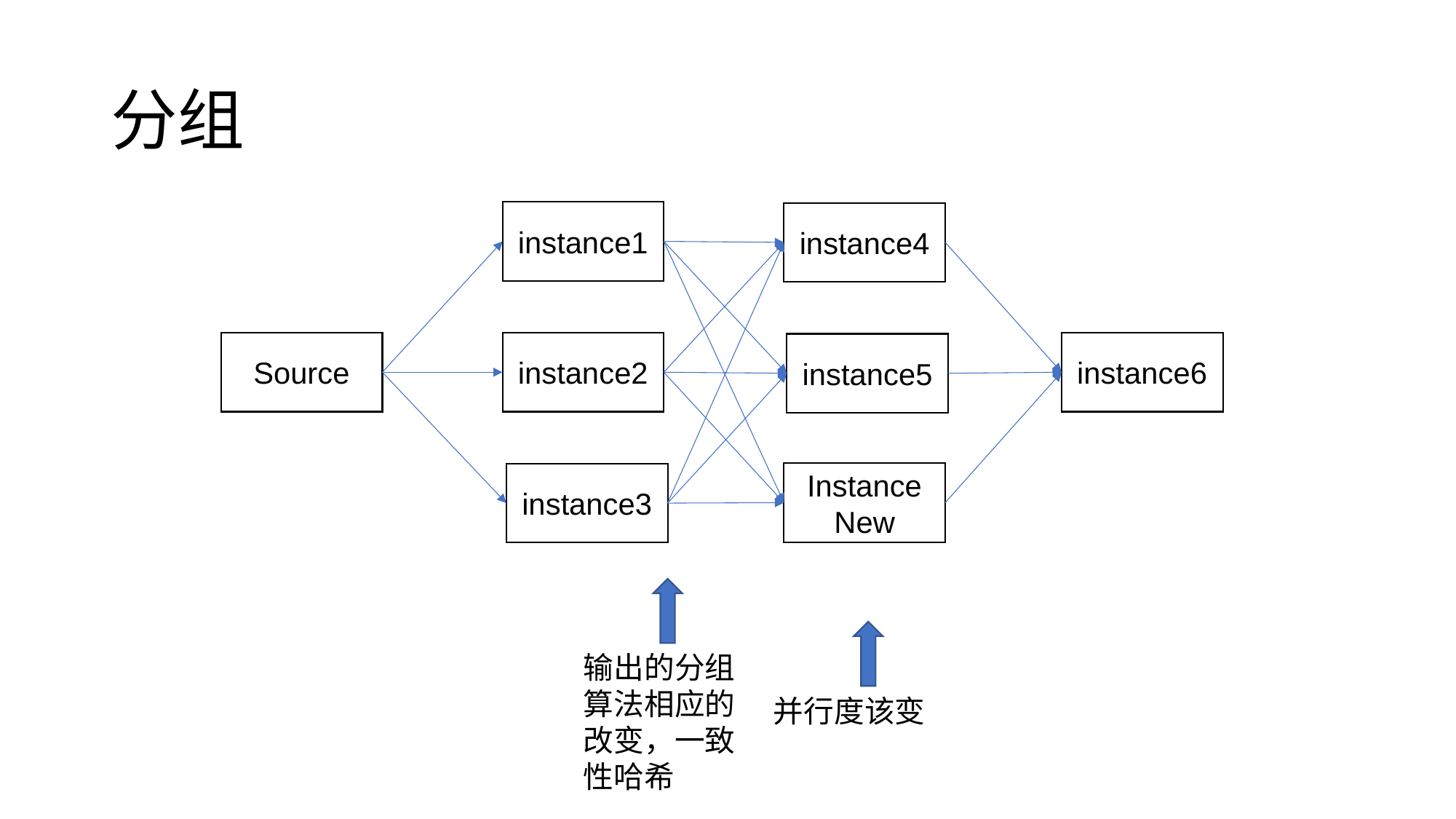

# 分组
instance1
instance4
instance6
Source
instance2
instance5
Instance
New
instance3

输出的分组算法相应的改变，一致性哈希
并行度该变